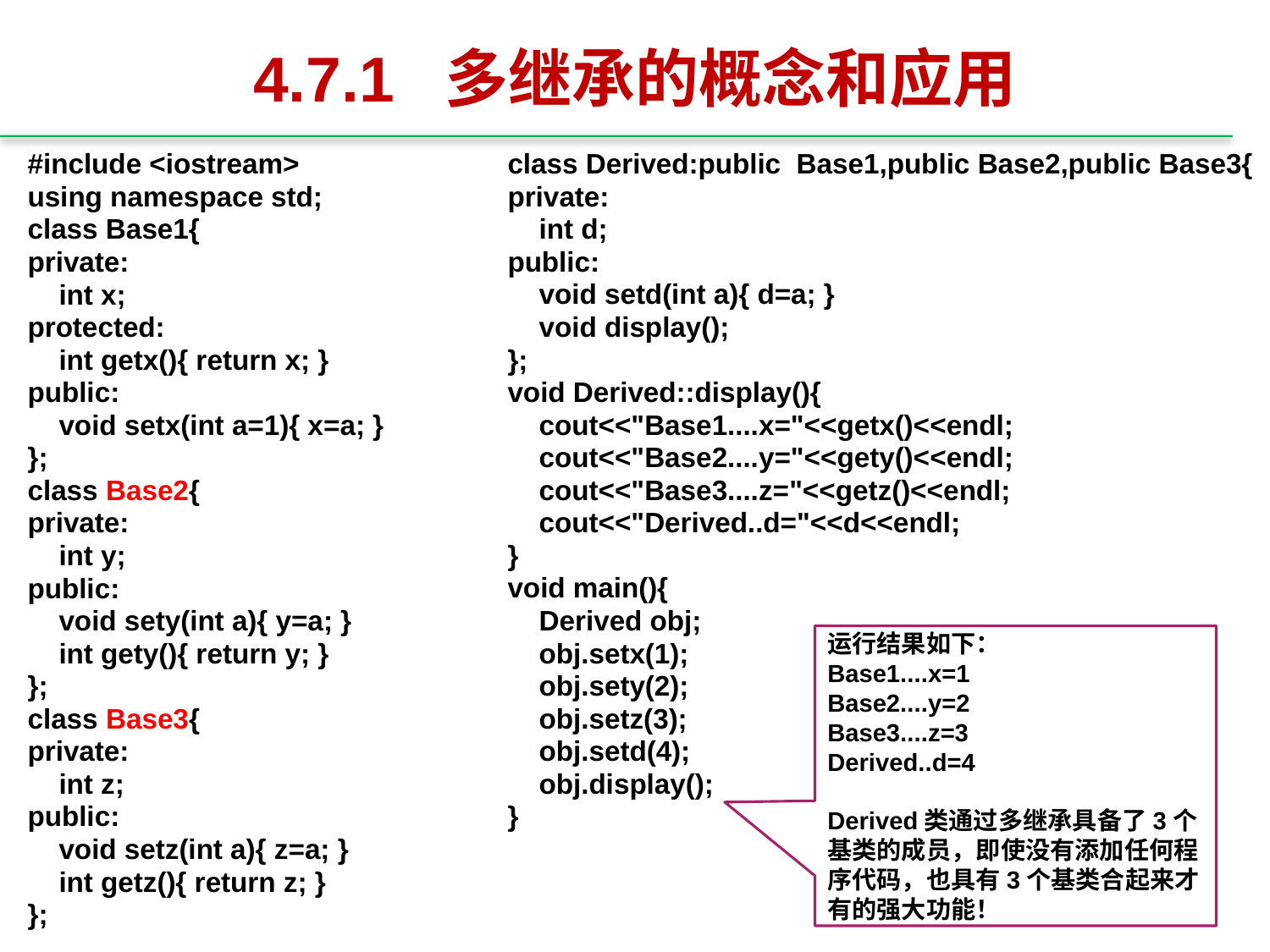

# 4.7.1  多继承的概念和应用
#include <iostream>
using namespace std;
class Base1{
private:
    int x;
protected:
    int getx(){ return x; }
public:
    void setx(int a=1){ x=a; }
};
class Base2{
private:
    int y;
public:
    void sety(int a){ y=a; }
    int gety(){ return y; }
};
class Base3{
private:
    int z;
public:
    void setz(int a){ z=a; }
    int getz(){ return z; }
};

class Derived:public  Base1,public Base2,public Base3{
private:
    int d;
public:
    void setd(int a){ d=a; }
    void display();
};
void Derived::display(){
    cout<<"Base1....x="<<getx()<<endl;
    cout<<"Base2....y="<<gety()<<endl;
    cout<<"Base3....z="<<getz()<<endl;
    cout<<"Derived..d="<<d<<endl;
}
void main(){
    Derived obj;
    obj.setx(1);
    obj.sety(2);
    obj.setz(3);
    obj.setd(4);
    obj.display();
}
运行结果如下：
Base1....x=1
Base2....y=2
Base3....z=3
Derived..d=4

Derived类通过多继承具备了3个基类的成员，即使没有添加任何程序代码，也具有3个基类合起来才有的强大功能！